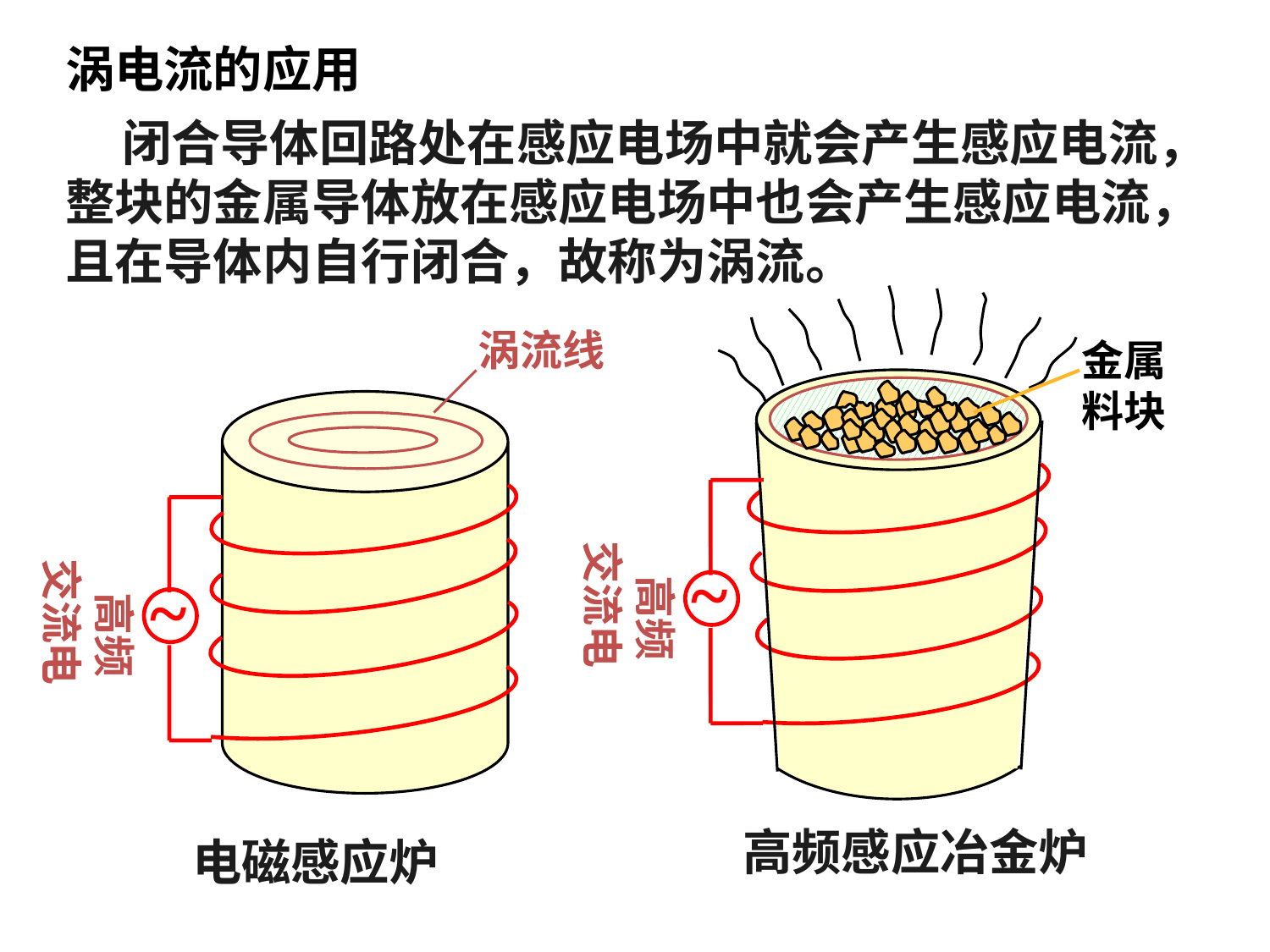

涡电流的应用
    闭合导体回路处在感应电场中就会产生感应电流，
整块的金属导体放在感应电场中也会产生感应电流，且在导体内自行闭合，故称为涡流。

金属料块

  高频
交流电

~

高频感应冶金炉
涡流线

  高频
交流电

~

电磁感应炉